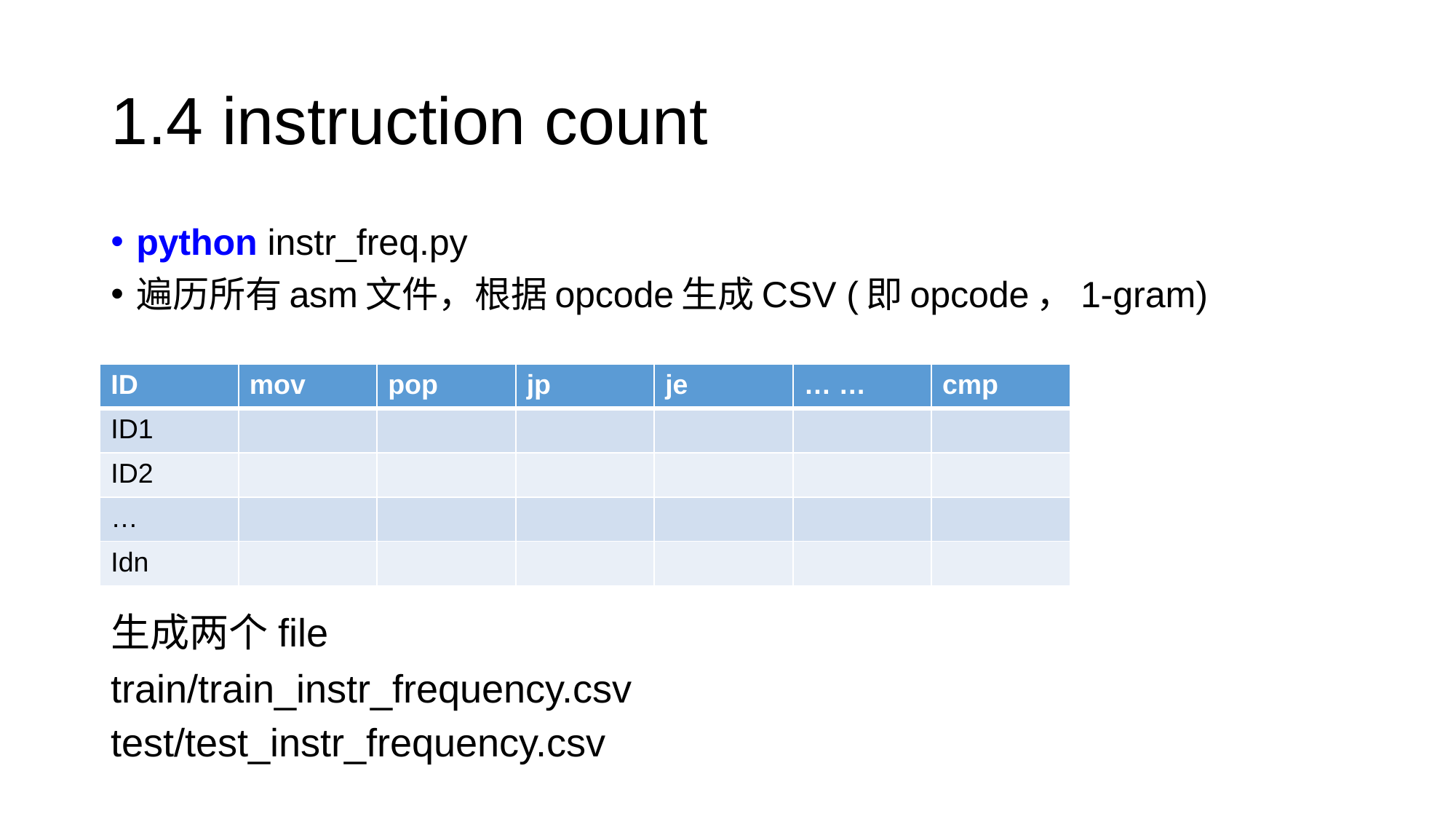

# 1.4 instruction count
python instr_freq.py
遍历所有asm文件，根据opcode生成CSV (即opcode，1-gram)

| ID | mov | pop | jp | je | … … | cmp |
| --- | --- | --- | --- | --- | --- | --- |
| ID1 |  |  |  |  |  |  |
| ID2 |  |  |  |  |  |  |
| … |  |  |  |  |  |  |
| Idn |  |  |  |  |  |  |
生成两个file
train/train_instr_frequency.csv
test/test_instr_frequency.csv